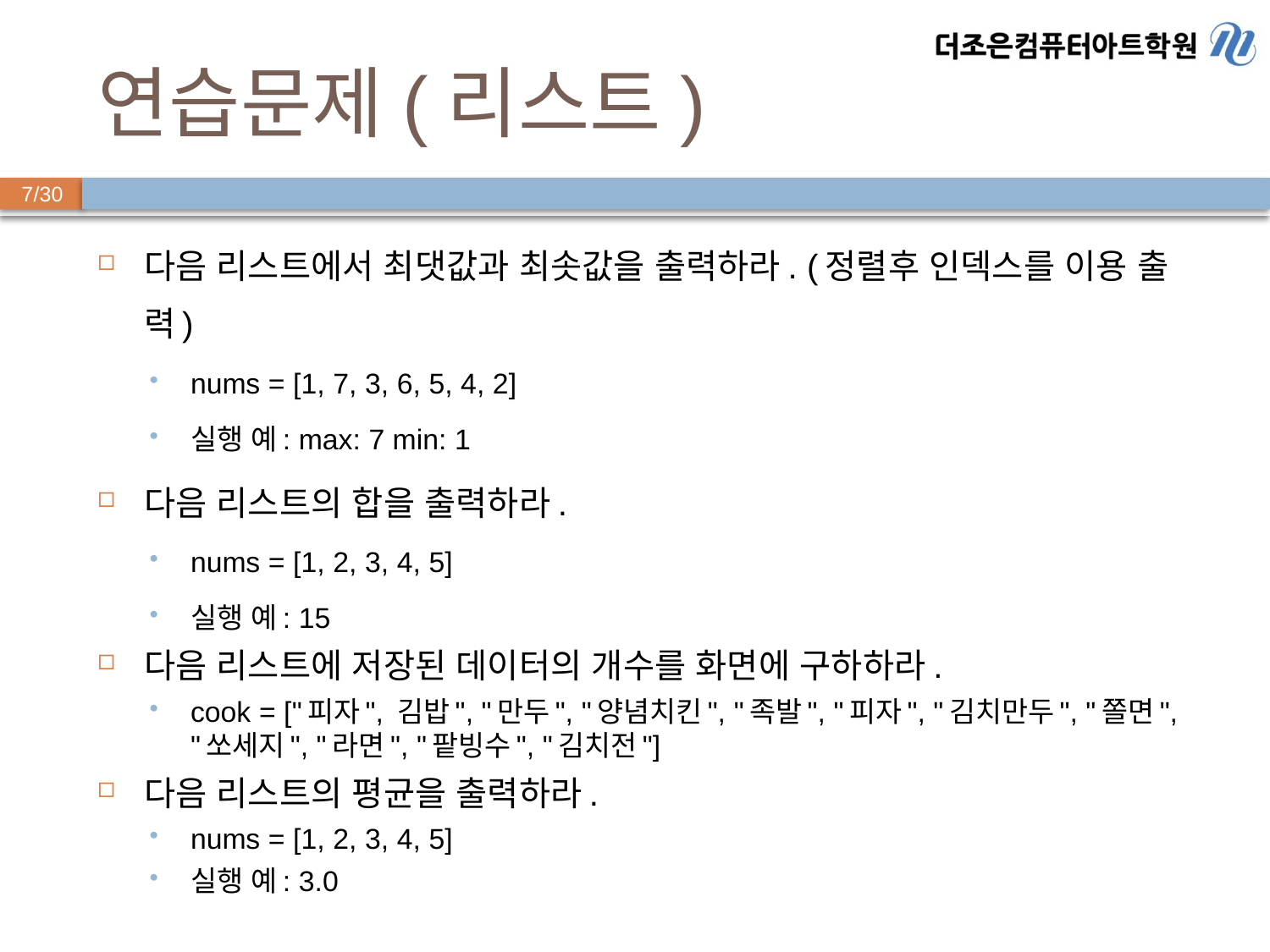

# 연습문제(리스트)
다음 리스트에서 최댓값과 최솟값을 출력하라. (정렬후 인덱스를 이용 출력)
nums = [1, 7, 3, 6, 5, 4, 2]
실행 예: max: 7 min: 1
다음 리스트의 합을 출력하라.
nums = [1, 2, 3, 4, 5]
실행 예: 15
다음 리스트에 저장된 데이터의 개수를 화면에 구하하라.
cook = ["피자", 김밥", "만두", "양념치킨", "족발", "피자", "김치만두", "쫄면", "쏘세지", "라면", "팥빙수", "김치전"]
다음 리스트의 평균을 출력하라.
nums = [1, 2, 3, 4, 5]
실행 예: 3.0